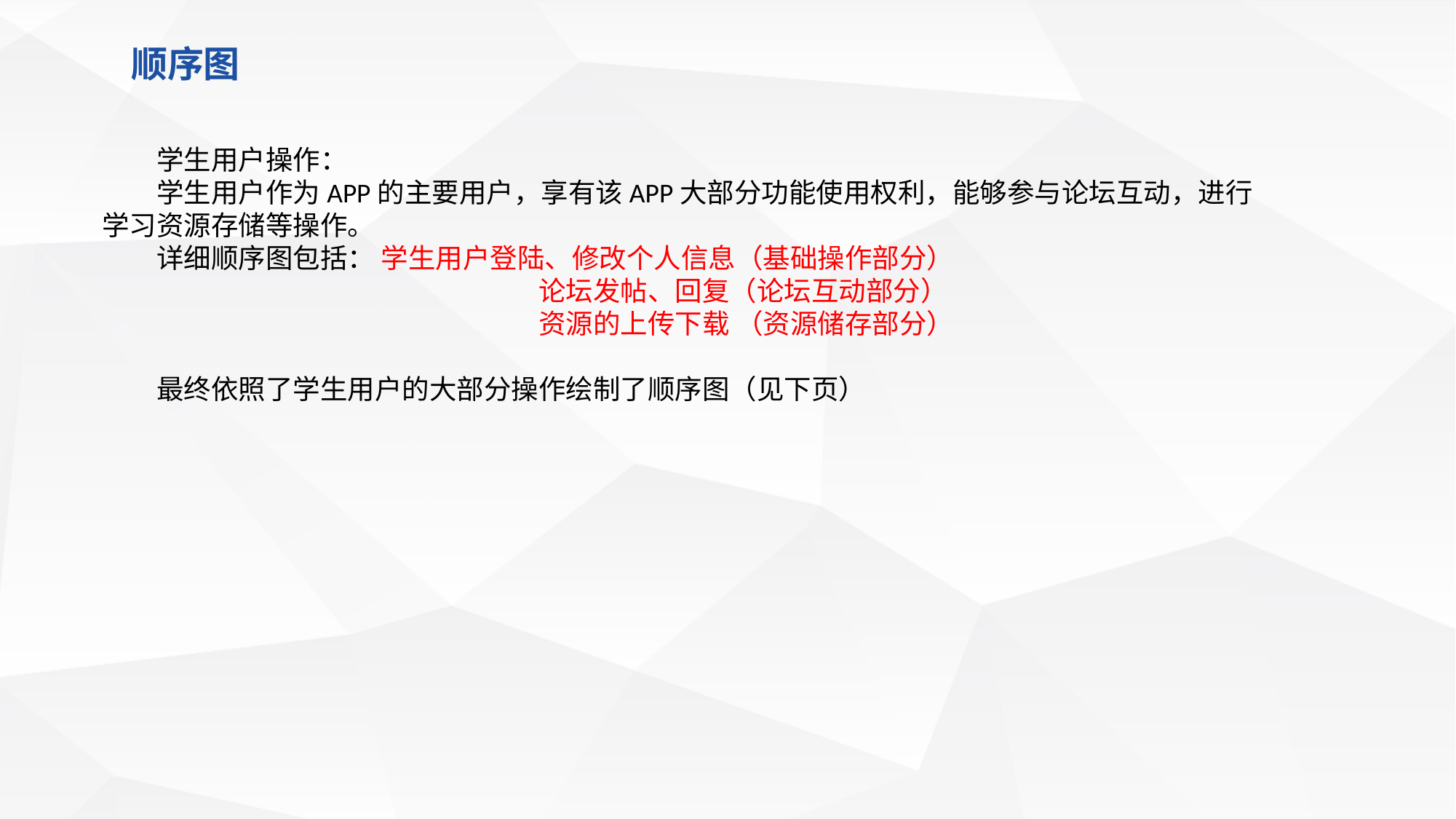

顺序图
学生用户操作：
学生用户作为APP的主要用户，享有该APP大部分功能使用权利，能够参与论坛互动，进行学习资源存储等操作。
详细顺序图包括： 学生用户登陆、修改个人信息（基础操作部分）
				论坛发帖、回复（论坛互动部分）
				资源的上传下载 （资源储存部分）

最终依照了学生用户的大部分操作绘制了顺序图（见下页）